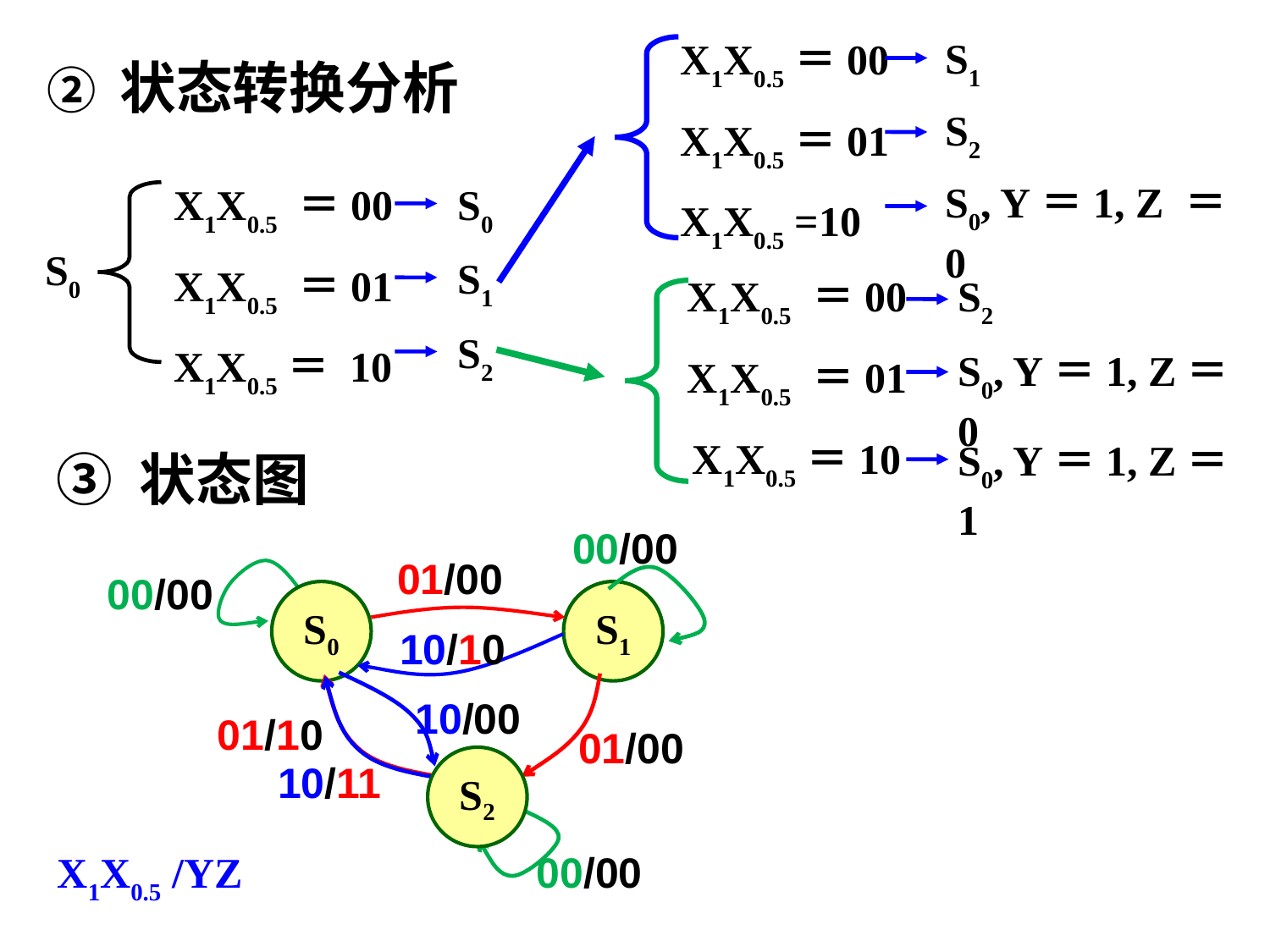

S1
X1X0.5＝00
X1X0.5＝01
X1X0.5 =10

② 状态转换分析

S2

S0, Y＝1, Z ＝0
X1X0.5 ＝00
X1X0.5 ＝01
X1X0.5＝ 10
S0

S0
S1
X1X0.5 ＝00
X1X0.5 ＝01
S2

S2
S0, Y＝1, Z＝0

X1X0.5＝10
S0, Y＝1, Z＝1
③ 状态图

00/00
01/00

00/00

S0
S1

10/10

10/00
01/10
01/00
10/11
S2

X1X0.5 /YZ
00/00